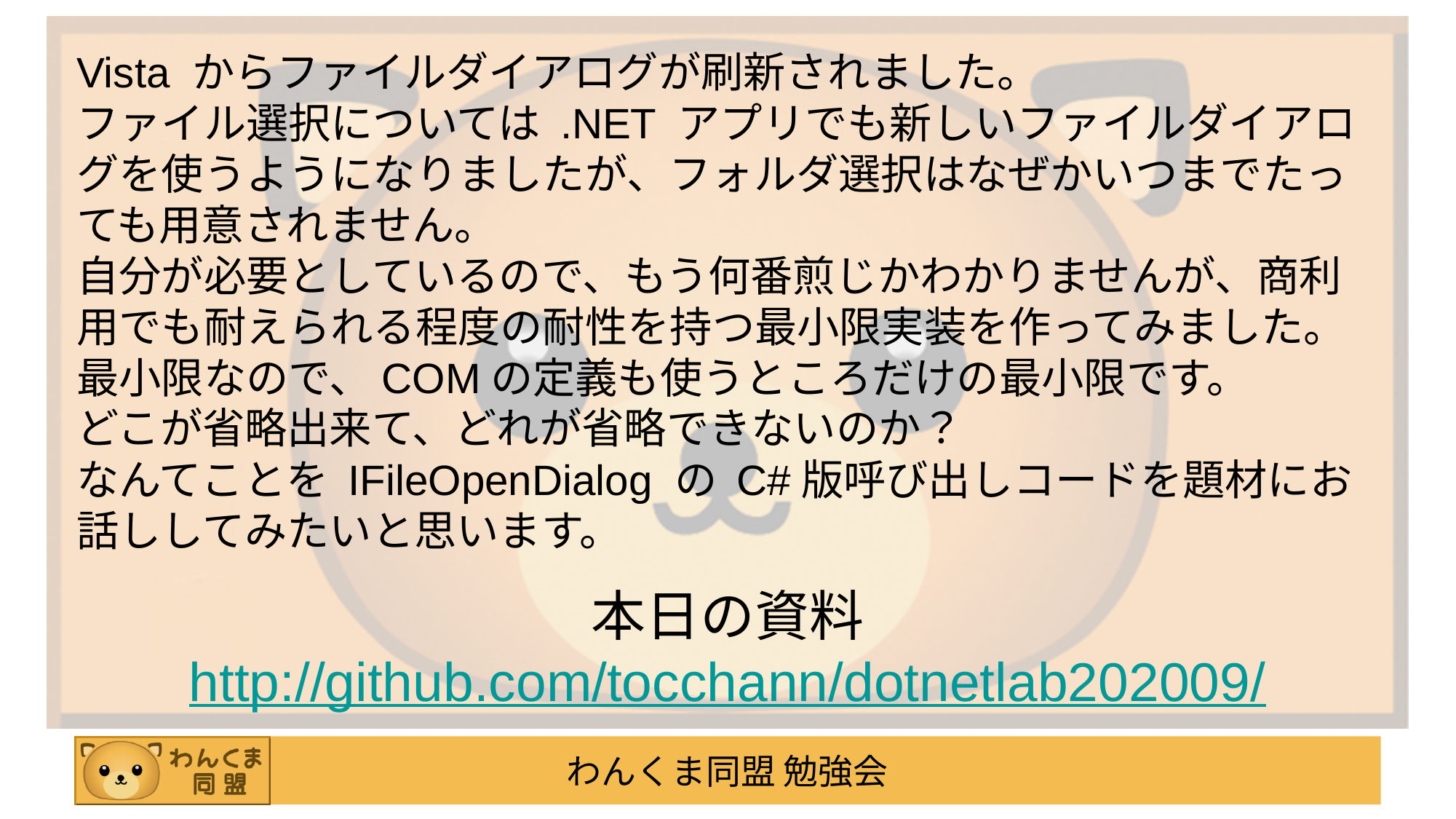

Vista からファイルダイアログが刷新されました。
ファイル選択については .NET アプリでも新しいファイルダイアログを使うようになりましたが、フォルダ選択はなぜかいつまでたっても用意されません。
自分が必要としているので、もう何番煎じかわかりませんが、商利用でも耐えられる程度の耐性を持つ最小限実装を作ってみました。
最小限なので、COMの定義も使うところだけの最小限です。
どこが省略出来て、どれが省略できないのか？
なんてことを IFileOpenDialog の C#版呼び出しコードを題材にお話ししてみたいと思います。
本日の資料
http://github.com/tocchann/dotnetlab202009/